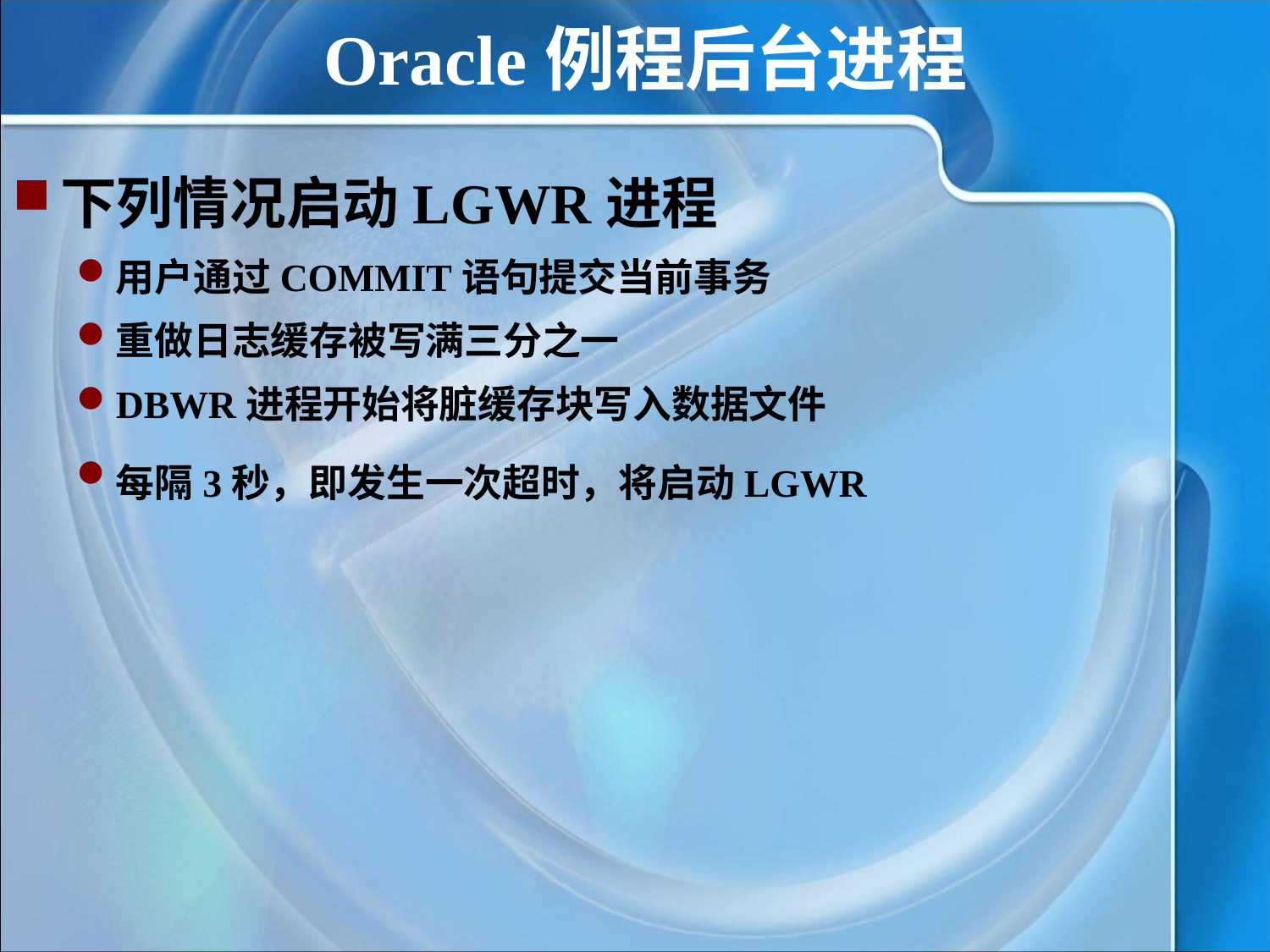

Oracle例程后台进程
下列情况启动LGWR进程
用户通过COMMIT语句提交当前事务
重做日志缓存被写满三分之一
DBWR进程开始将脏缓存块写入数据文件
每隔3秒，即发生一次超时，将启动LGWR
46